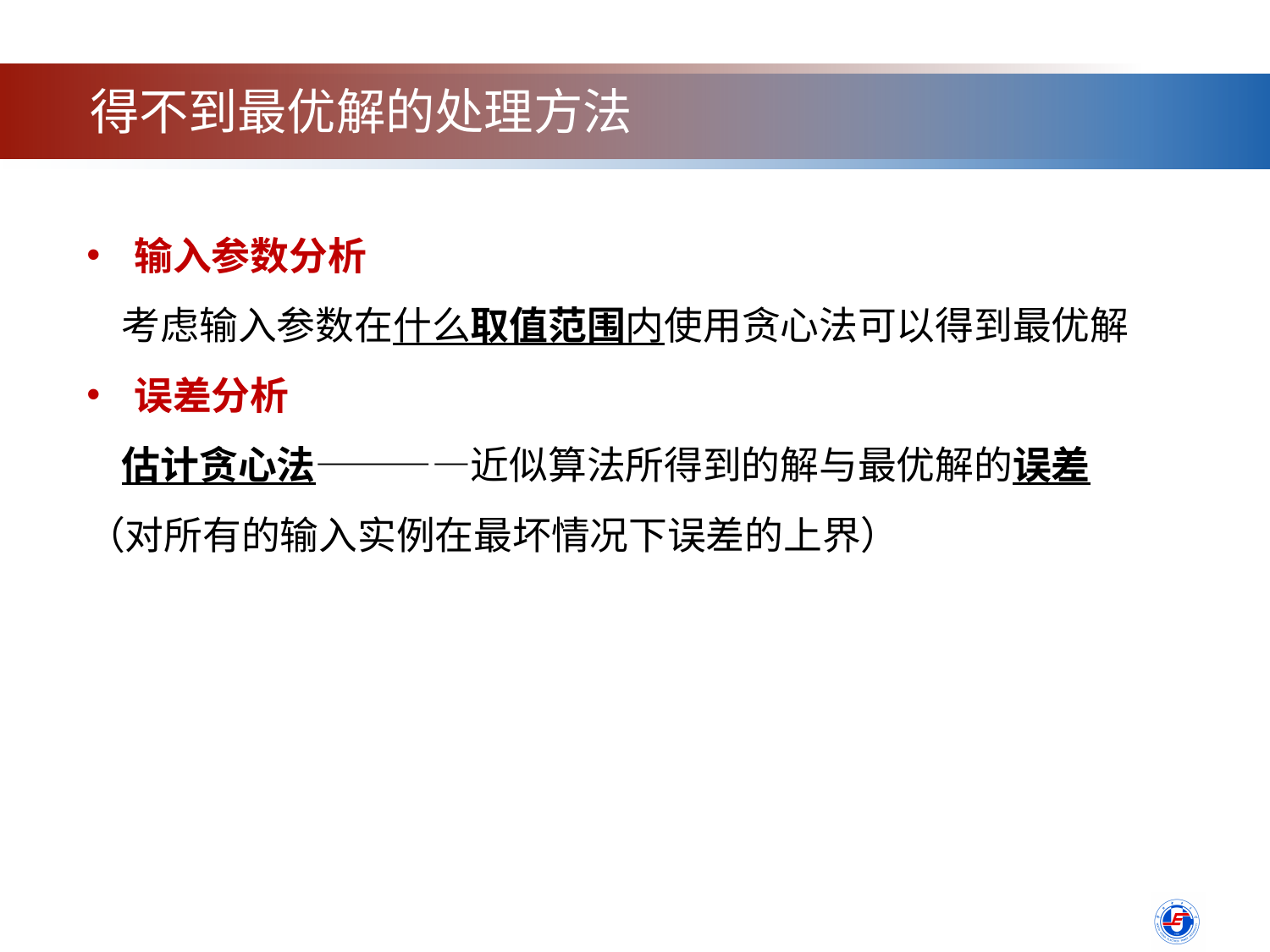

得不到最优解的处理方法

输入参数分析
   考虑输入参数在什么取值范围内使用贪心法可以得到最优解
误差分析
   估计贪心法————近似算法所得到的解与最优解的误差（对所有的输入实例在最坏情况下误差的上界）